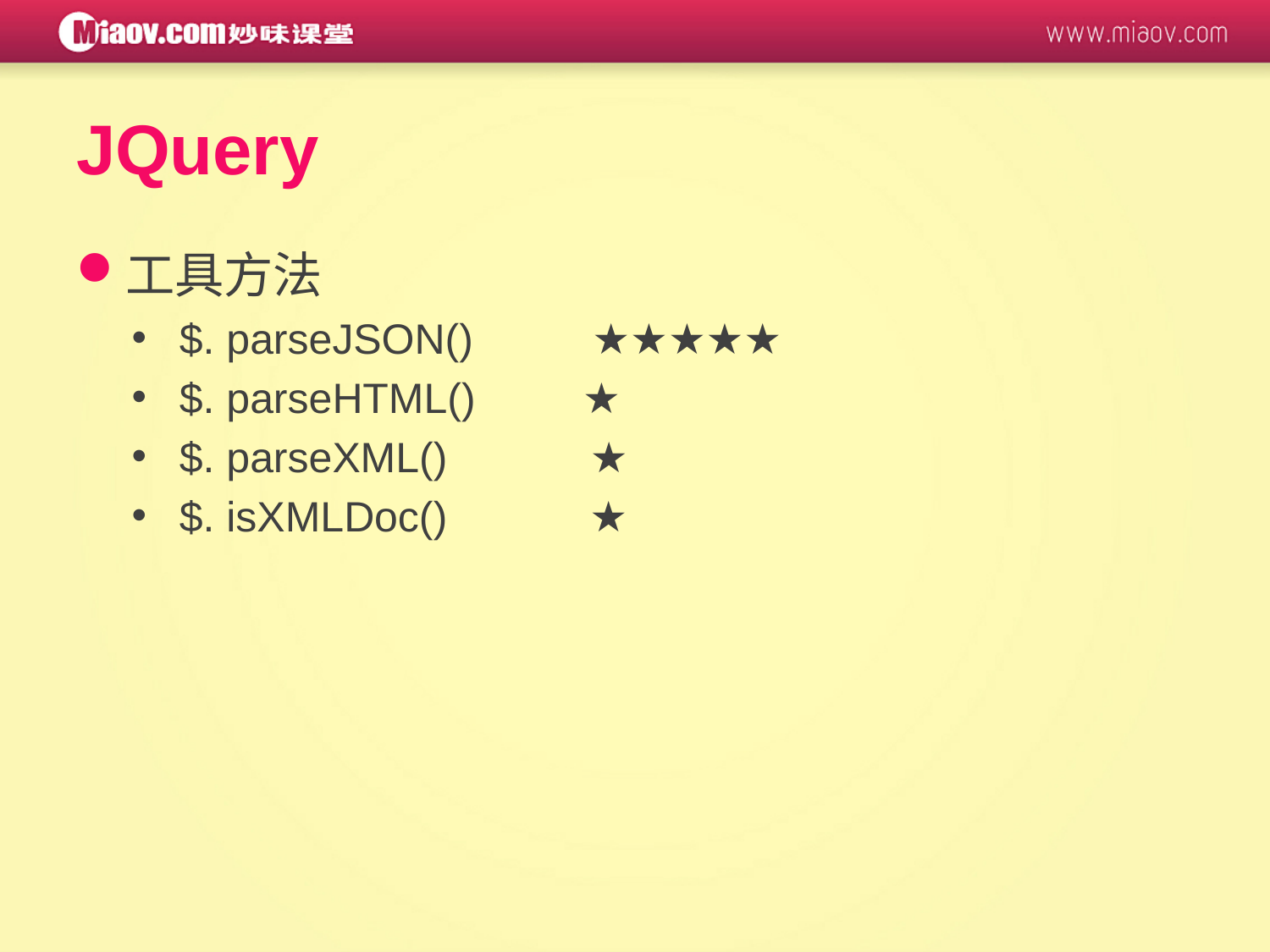

# JQuery
工具方法
$. parseJSON()          ★★★★★
$. parseHTML()         ★
$. parseXML()            ★
$. isXMLDoc()            ★